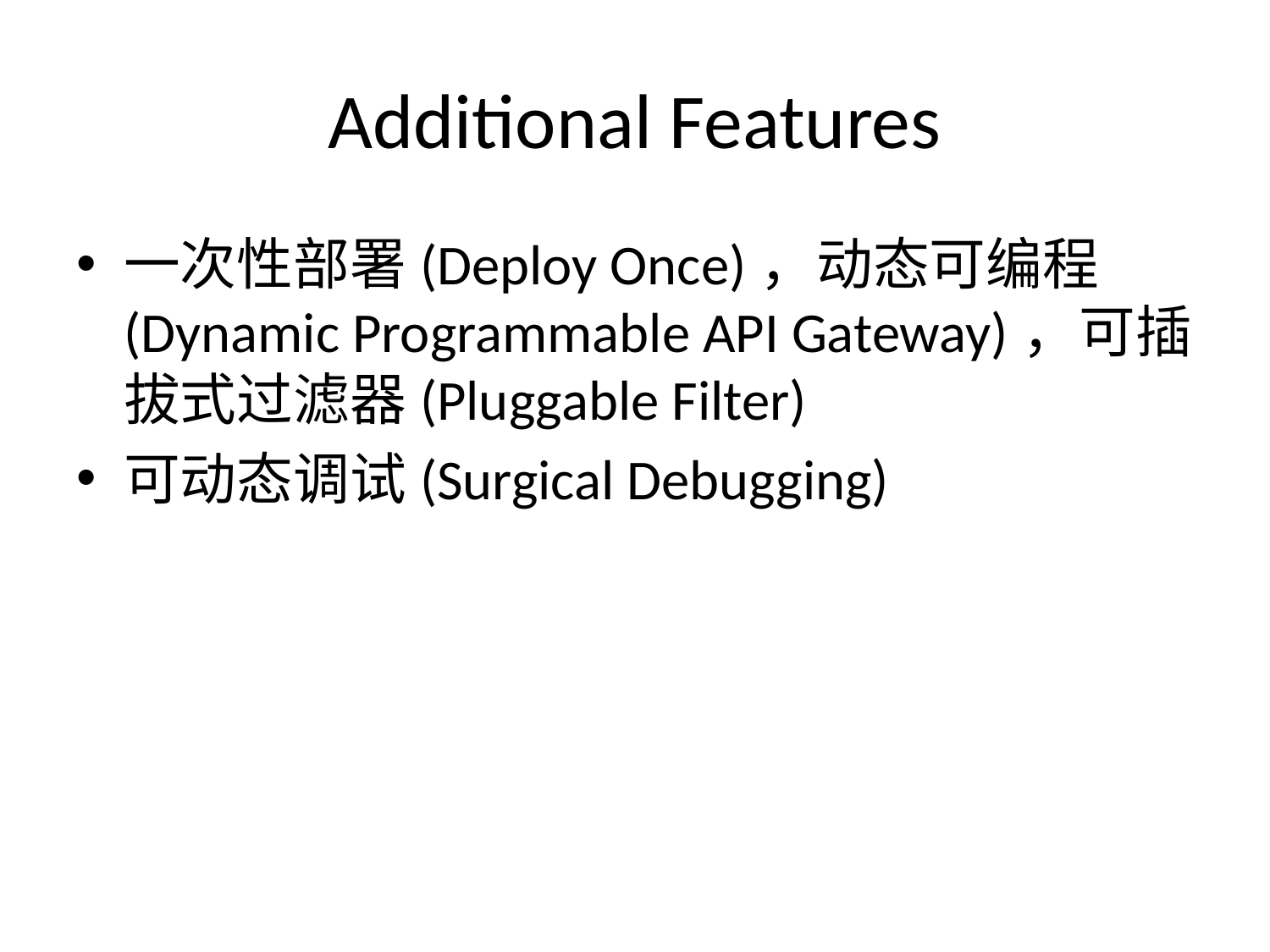

# Additional Features
一次性部署(Deploy Once)，动态可编程(Dynamic Programmable API Gateway)，可插拔式过滤器(Pluggable Filter)
可动态调试(Surgical Debugging)